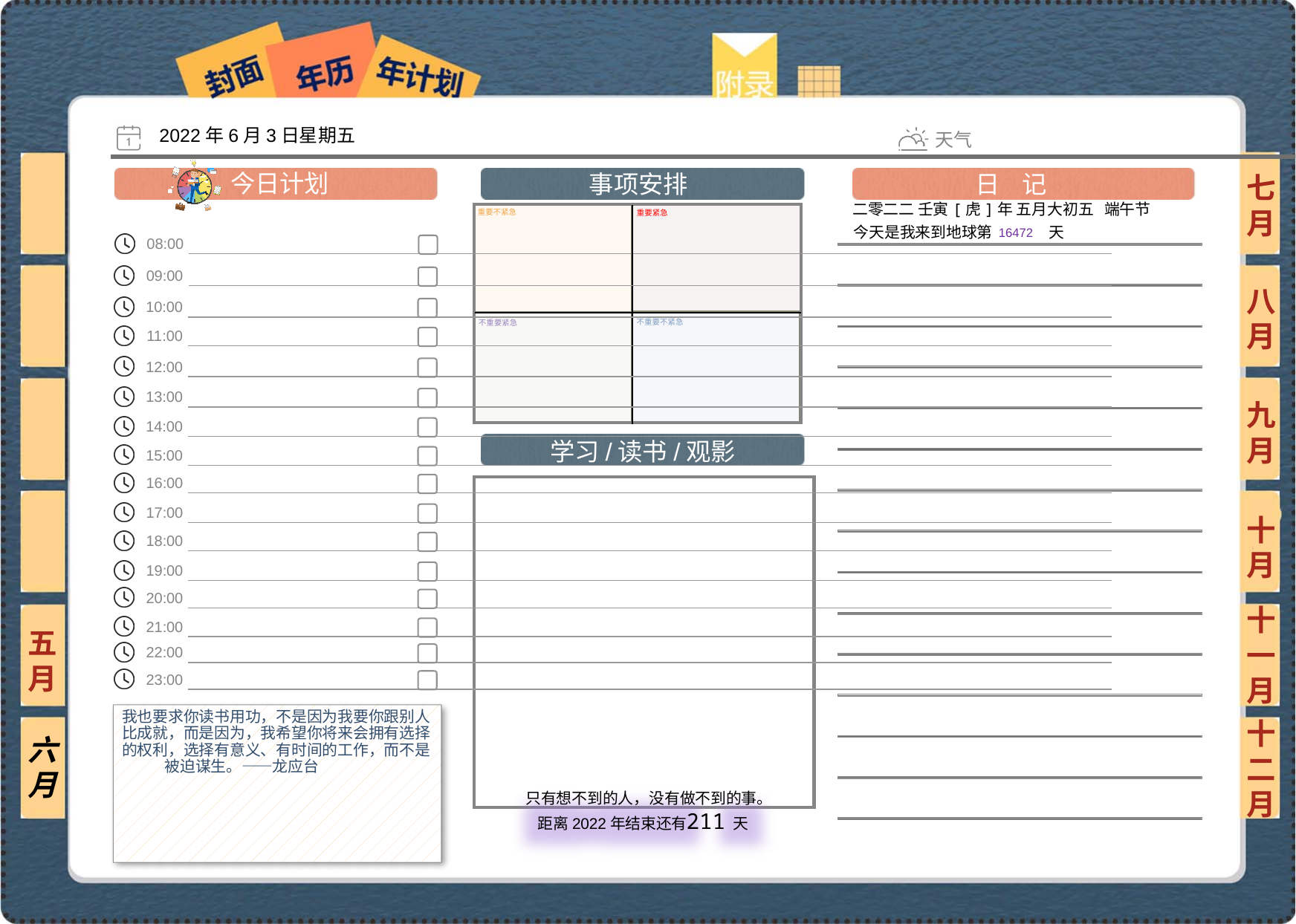

2022年6月3日星期五
七月
二零二二 壬寅[虎]年 五月大初五   端午节
16472
八月
九月
十月
十一月
五月
我也要求你读书用功，不是因为我要你跟别人比成就，而是因为，我希望你将来会拥有选择的权利，选择有意义、有时间的工作，而不是被迫谋生。——龙应台

六月
十二月
211
 只有想不到的人，没有做不到的事。